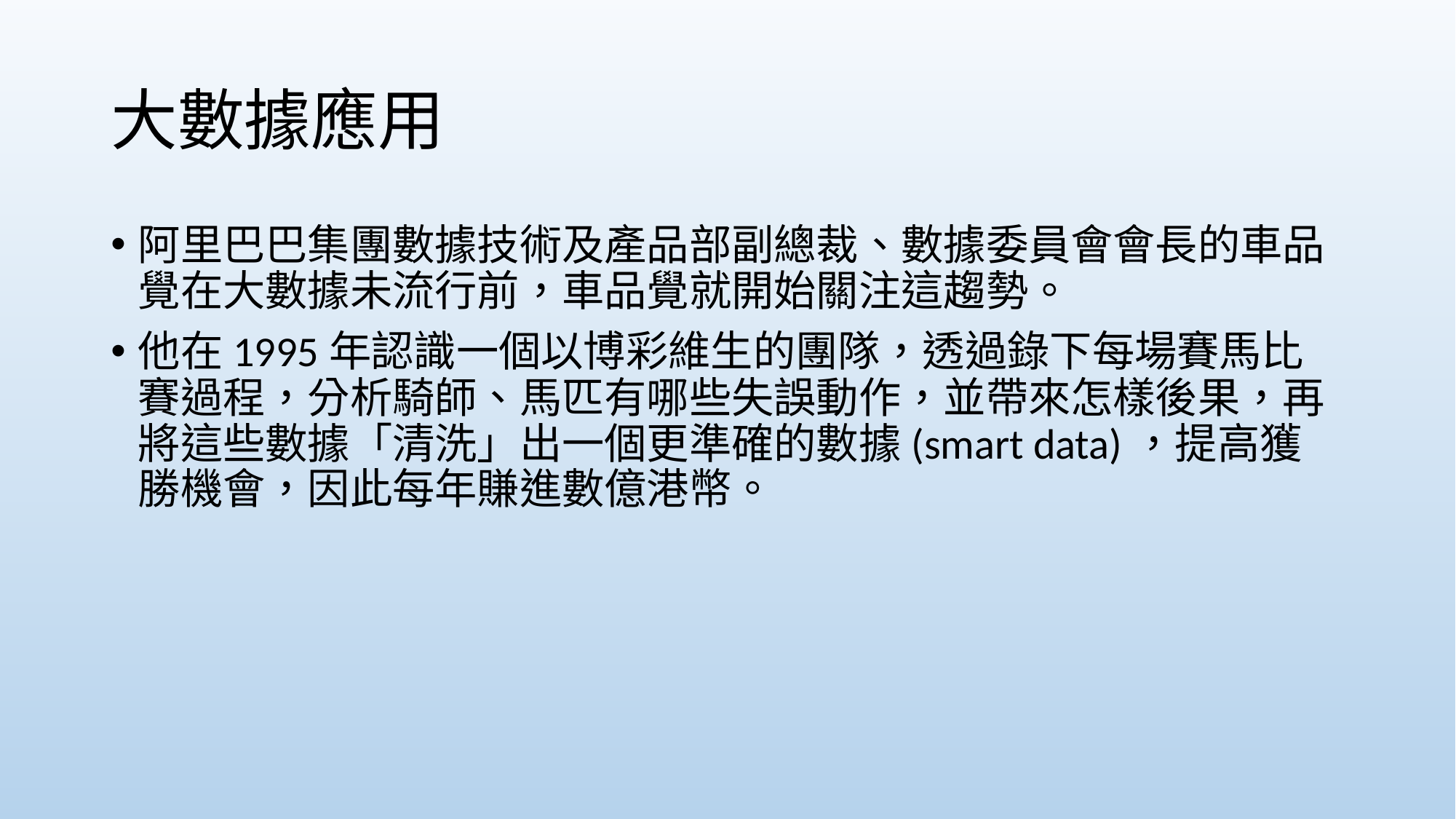

# 大數據應用
阿里巴巴集團數據技術及產品部副總裁、數據委員會會長的車品覺在大數據未流行前，車品覺就開始關注這趨勢。
他在1995年認識一個以博彩維生的團隊，透過錄下每場賽馬比賽過程，分析騎師、馬匹有哪些失誤動作，並帶來怎樣後果，再將這些數據「清洗」出一個更準確的數據(smart data)，提高獲勝機會，因此每年賺進數億港幣。